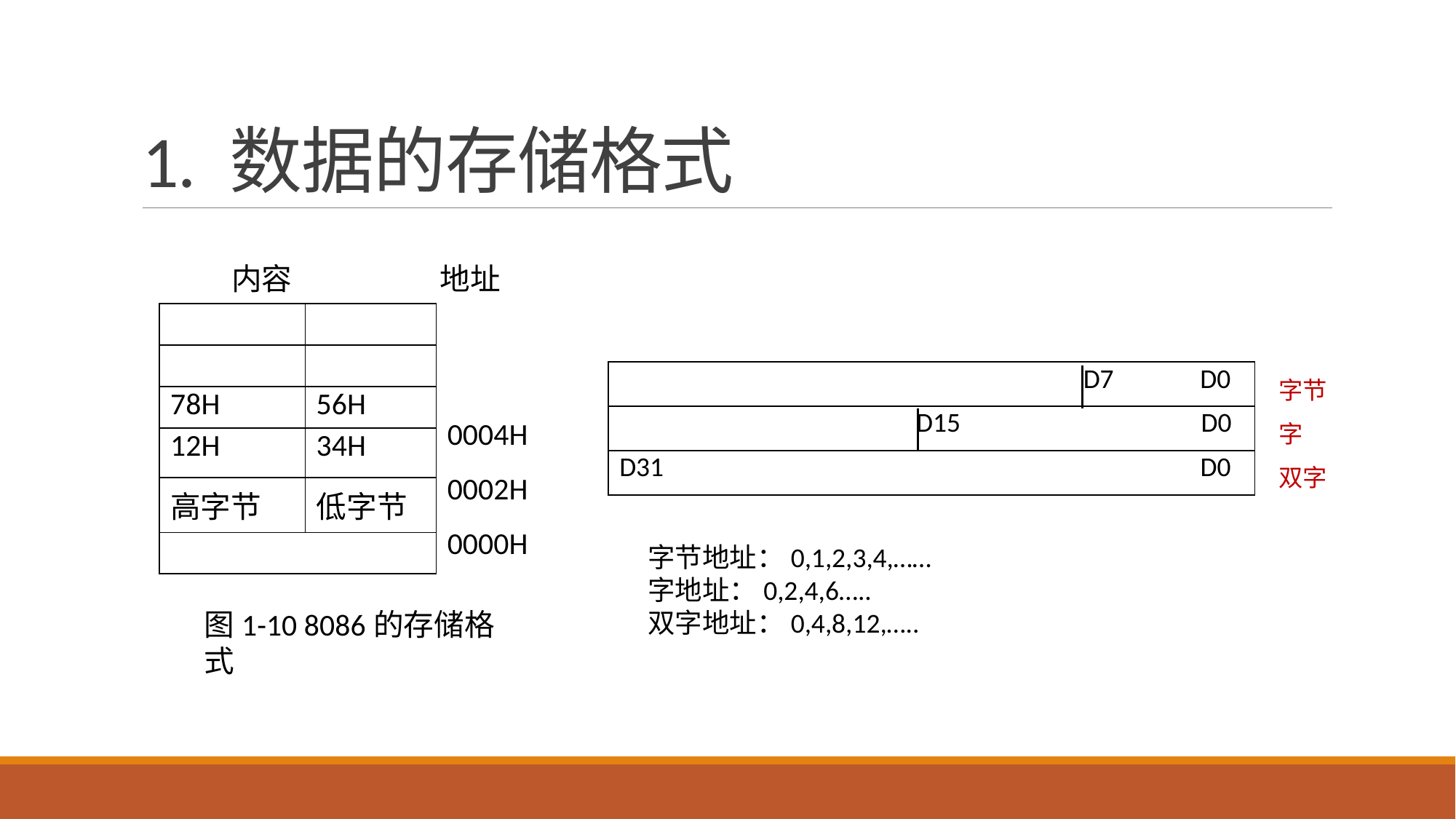

# 1. 数据的存储格式
内容                      地址
|  |  |
| --- | --- |
|  |  |
| 78H | 56H |
| 12H | 34H |
| 高字节 | 低字节 |
|  |  |
字节
字
双字
| D7 D0 |
| --- |
| D15 D0 |
| D31 D0 |
0004H
0002H
0000H

字节地址：0,1,2,3,4,……
字地址：0,2,4,6…..
双字地址：0,4,8,12,…..
图1-10 8086的存储格式